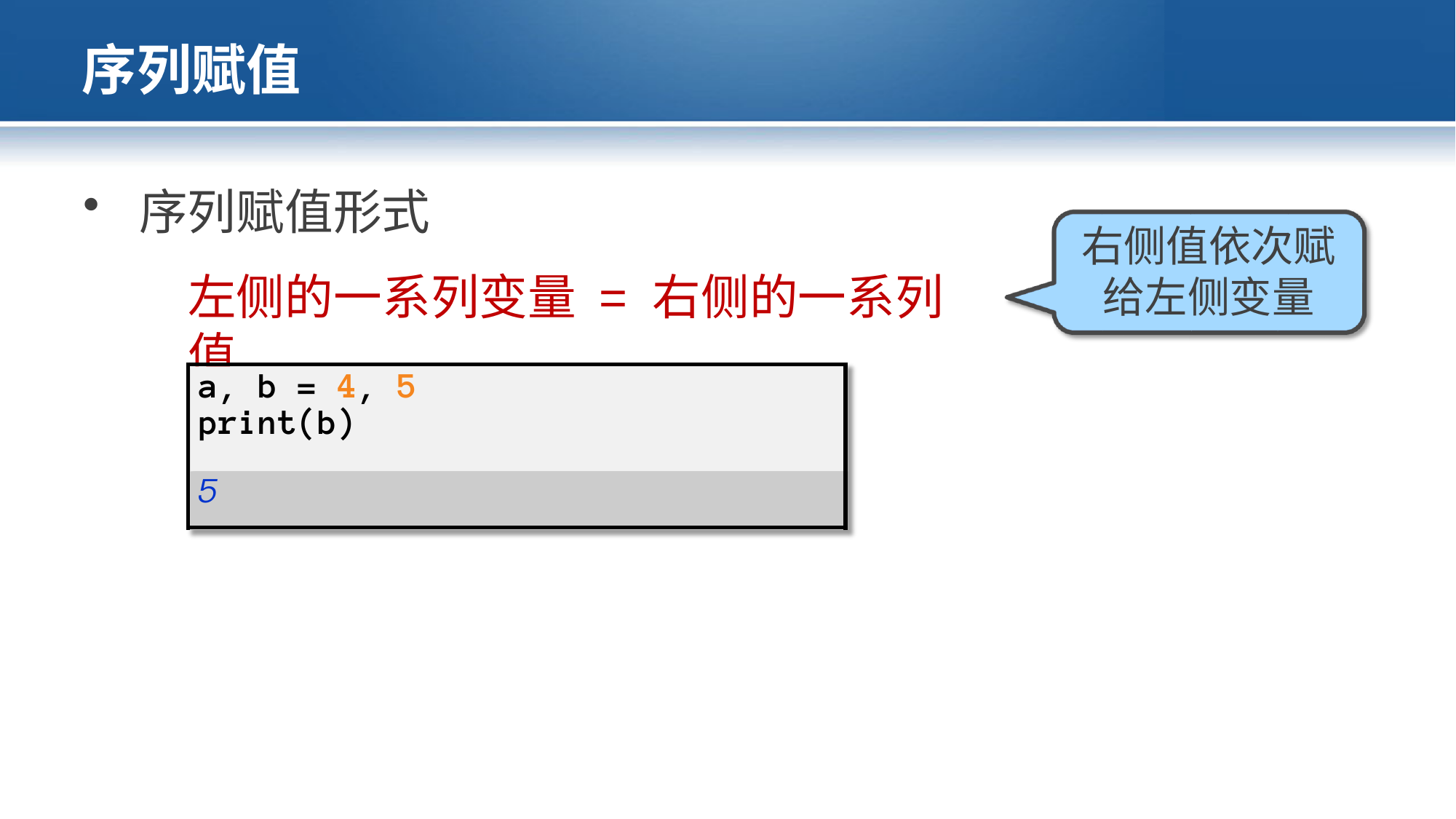

# 序列赋值
序列赋值形式
左侧的一系列变量 = 右侧的一系列值

右侧值依次赋 给左侧变量

| a, b = 4, 5 print(b) |
| --- |
| 5 |